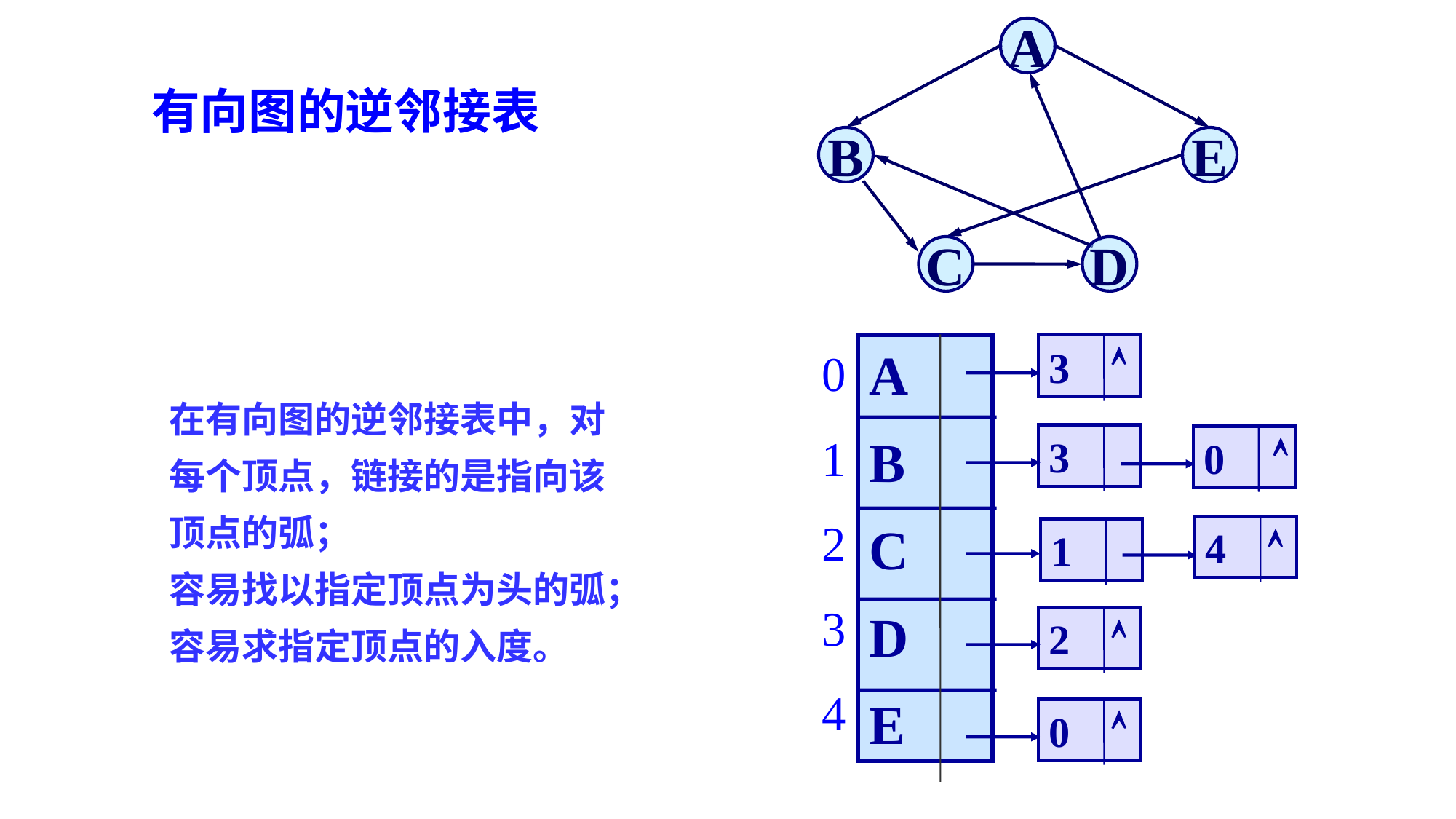

A

B
E

C
D

有向图的逆邻接表
A
B
C
D
E

3
∧

0
1
2
3
4

3

0
∧

4
∧

1

2
∧

0
∧

在有向图的逆邻接表中，对每个顶点，链接的是指向该顶点的弧；
容易找以指定顶点为头的弧；
容易求指定顶点的入度。